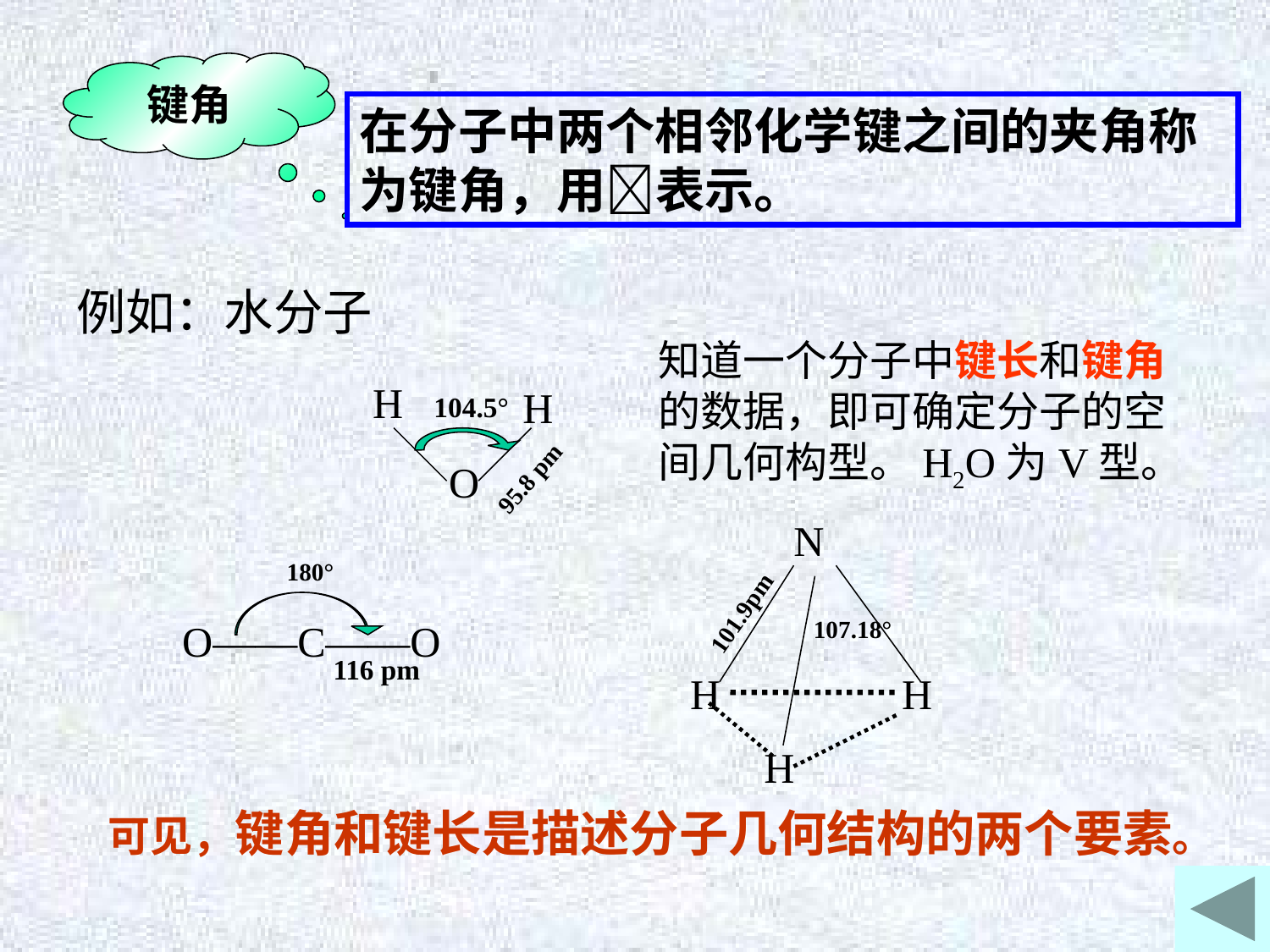

键角
在分子中两个相邻化学键之间的夹角称为键角，用θ表示。
例如：水分子
知道一个分子中键长和键角的数据，即可确定分子的空间几何构型。H2O为V型。
H
H
104.5°

O
95.8 pm
N

101.9pm
107.18°
H
H

H
180°

O——C——O
116 pm
可见，键角和键长是描述分子几何结构的两个要素。